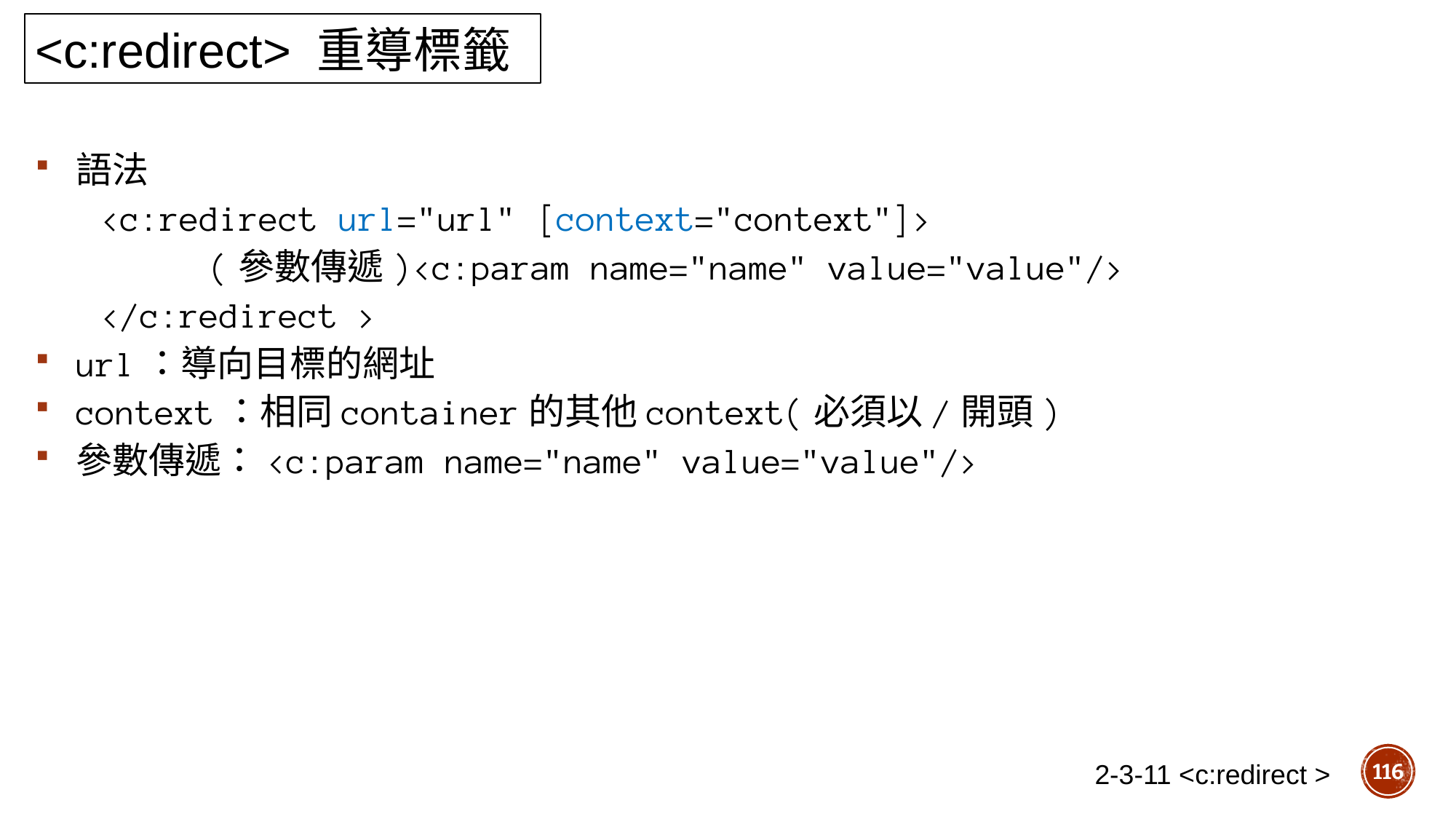

<c:redirect> 重導標籤
語法
<c:redirect url="url" [context="context"]>
	(參數傳遞)<c:param name="name" value="value"/>
</c:redirect >
url：導向目標的網址
context：相同container的其他context(必須以/開頭)
參數傳遞：<c:param name="name" value="value"/>

116
2-3-11 <c:redirect >